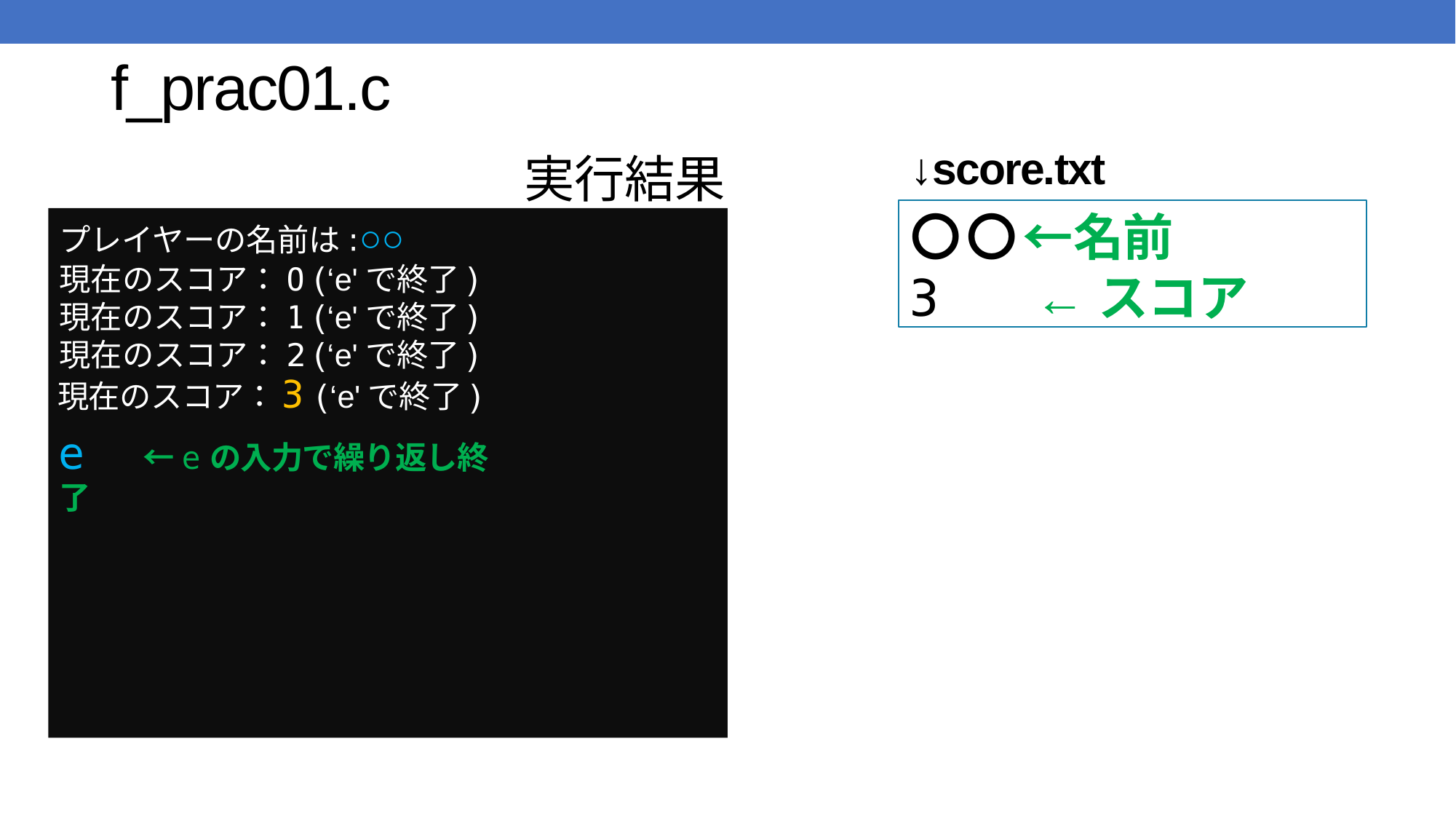

# f_prac01.c
実行結果
↓score.txt
〇〇←名前
3	←スコア

プレイヤーの名前は:○○
現在のスコア：0 (‘e'で終了)
現在のスコア：1 (‘e'で終了)
現在のスコア：2 (‘e'で終了)
現在のスコア：3 (‘e'で終了)
e　←eの入力で繰り返し終了